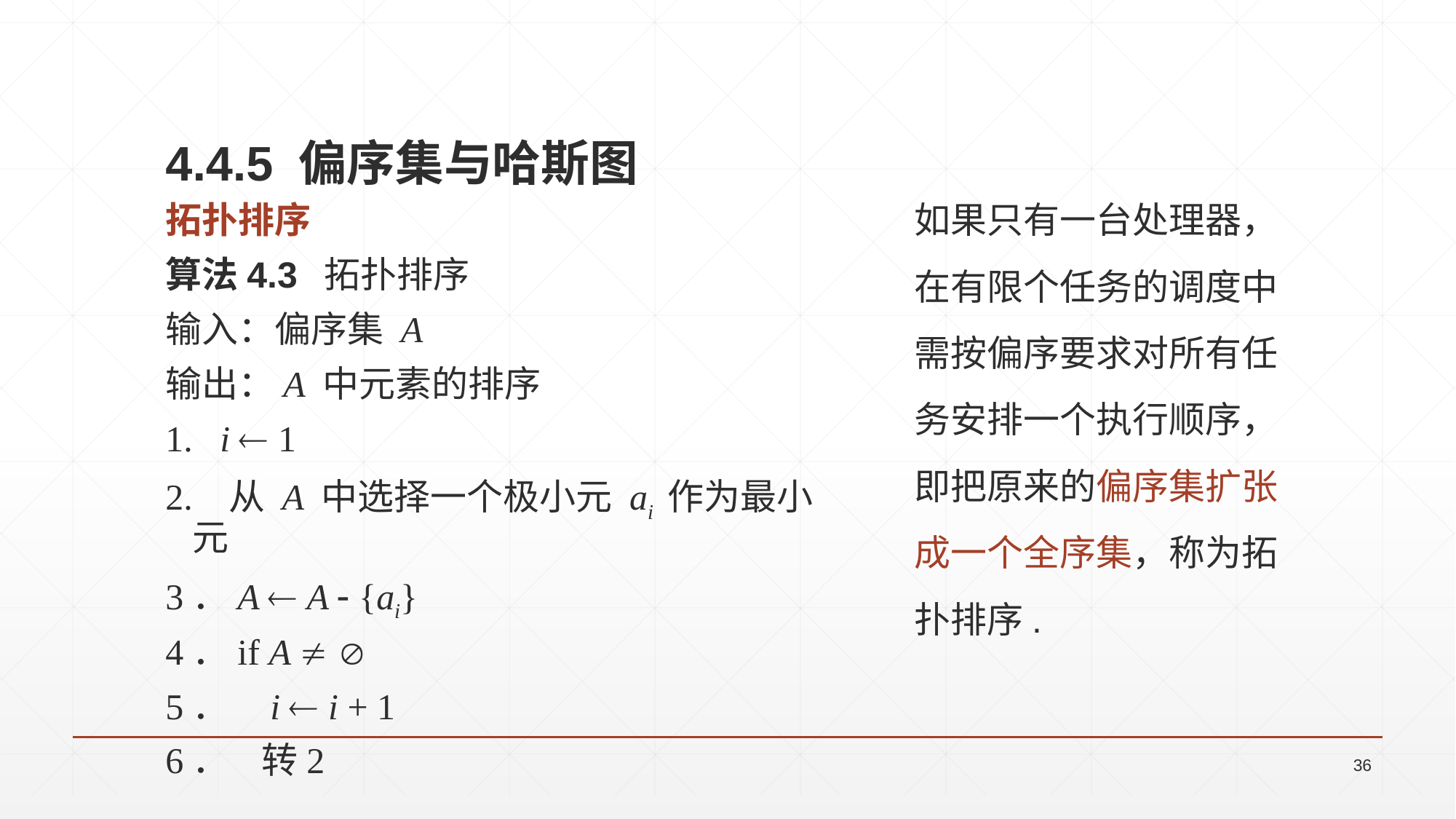

4.4.5 偏序集与哈斯图
拓扑排序
算法4.3  拓扑排序
输入：偏序集 A
输出：A 中元素的排序
1.   i ← 1
2.   从 A 中选择一个极小元 ai 作为最小元
3．A ← A − {ai}
4．if A ≠ ∅
5．    i ← i + 1
6．    转2
如果只有一台处理器，
在有限个任务的调度中
需按偏序要求对所有任
务安排一个执行顺序，
即把原来的偏序集扩张
成一个全序集，称为拓
扑排序.
36